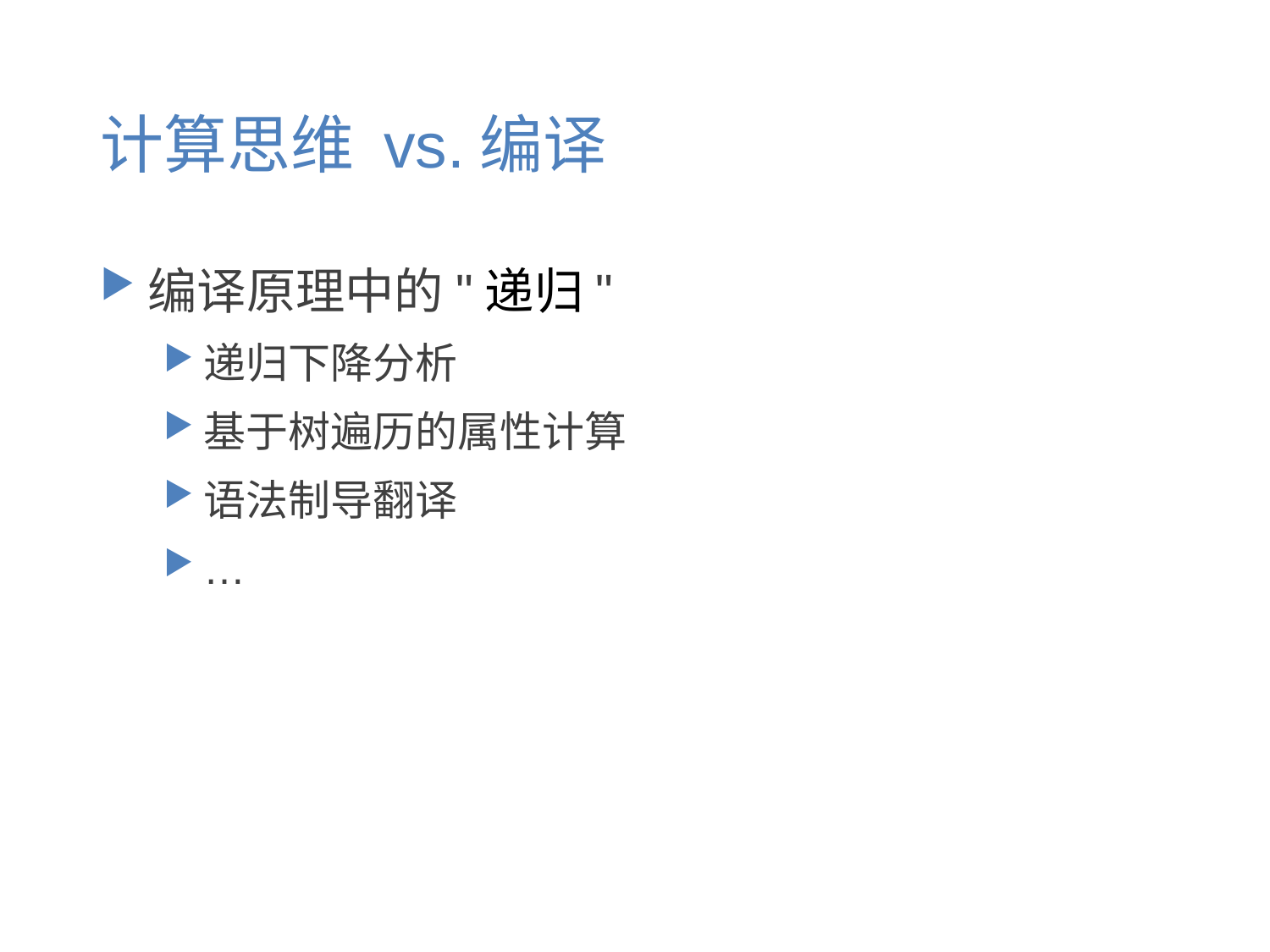

# 计算思维 vs.编译
编译原理中的"递归"
递归下降分析
基于树遍历的属性计算
语法制导翻译
…